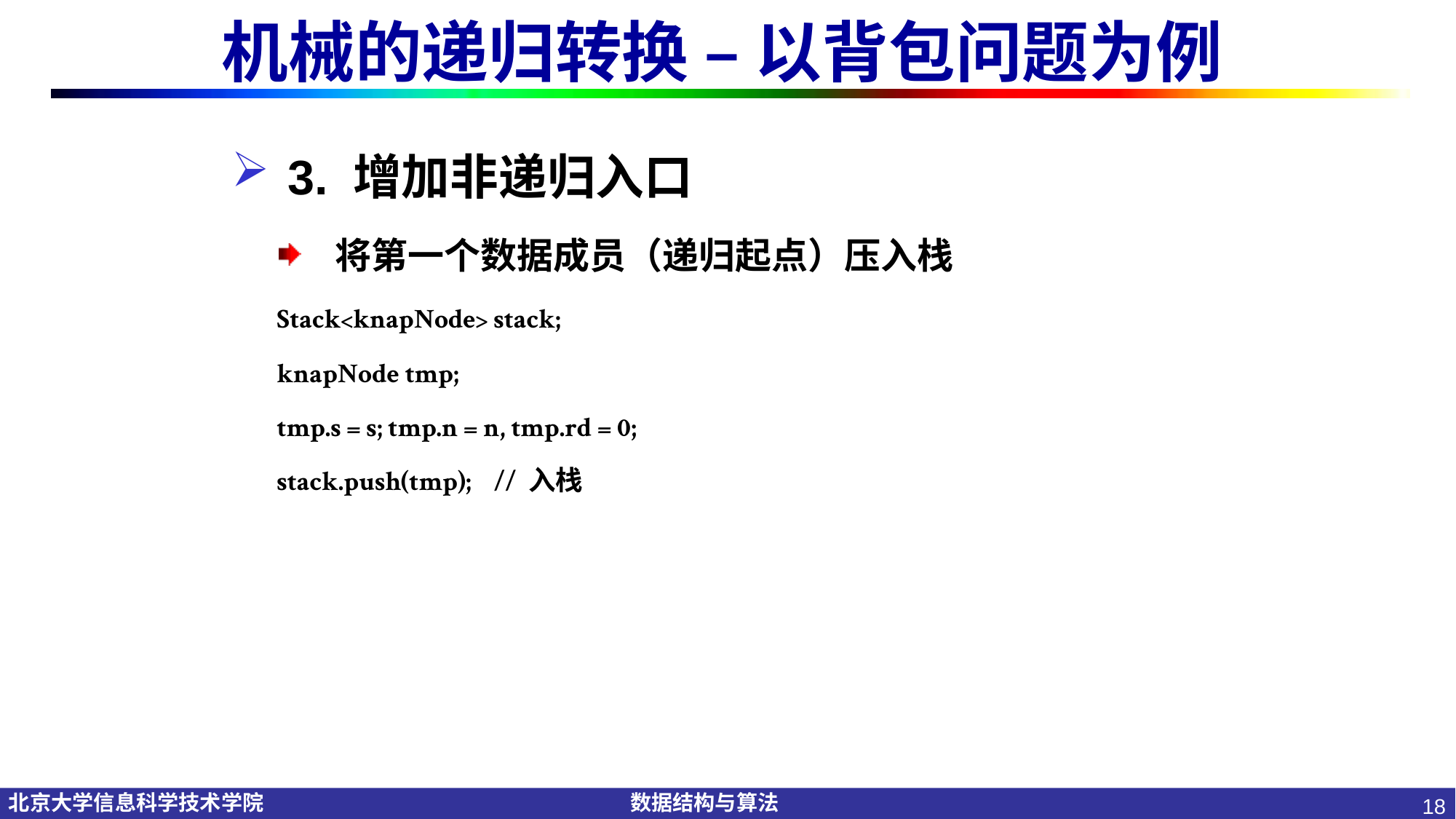

# 机械的递归转换 – 以背包问题为例
3. 增加非递归入口
将第一个数据成员（递归起点）压入栈
Stack<knapNode> stack;
knapNode tmp;
tmp.s = s; tmp.n = n, tmp.rd = 0;
stack.push(tmp);    // 入栈

18